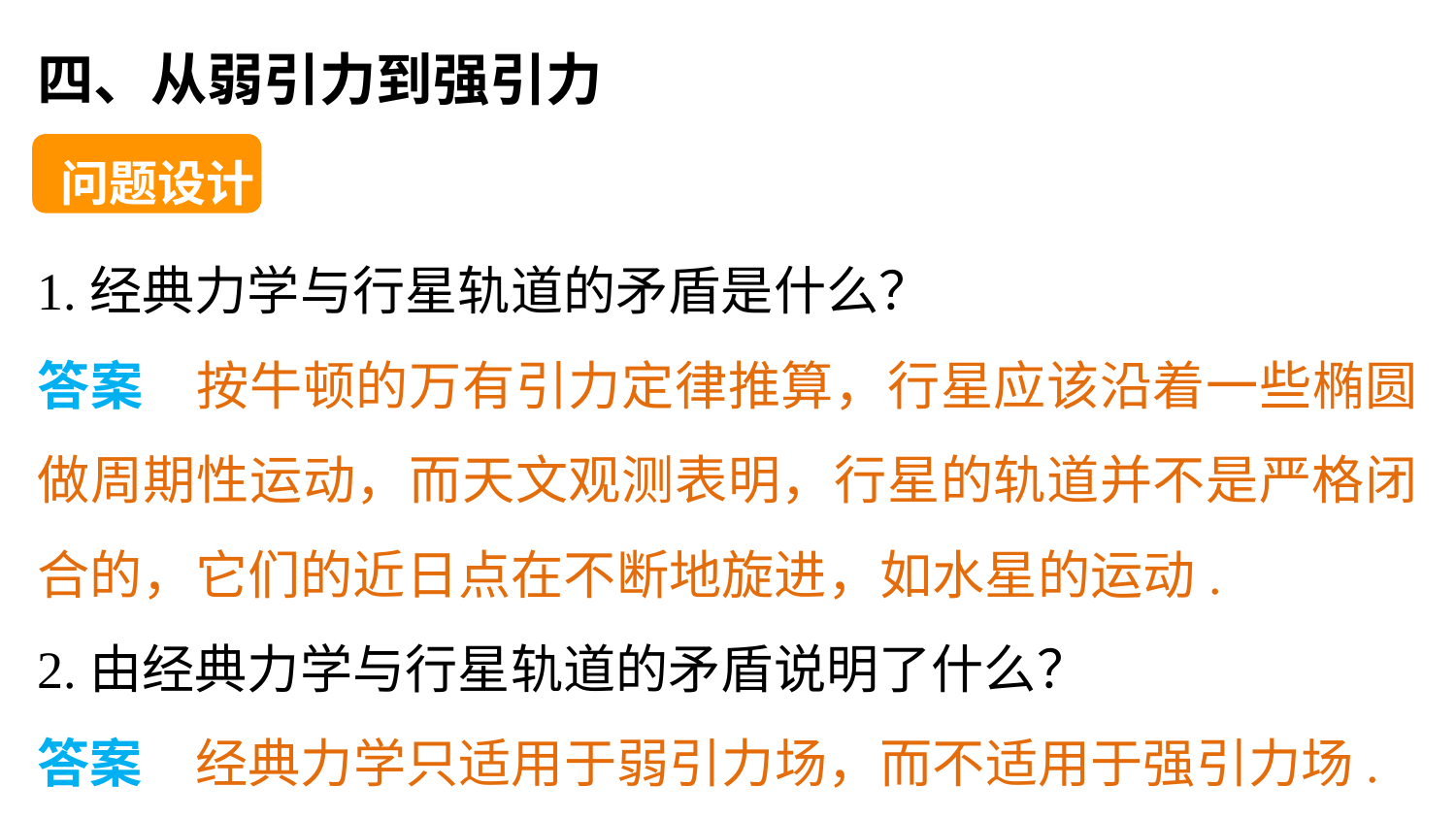

四、从弱引力到强引力
 问题设计
1.经典力学与行星轨道的矛盾是什么？
答案　按牛顿的万有引力定律推算，行星应该沿着一些椭圆做周期性运动，而天文观测表明，行星的轨道并不是严格闭合的，它们的近日点在不断地旋进，如水星的运动.
2.由经典力学与行星轨道的矛盾说明了什么？
答案　经典力学只适用于弱引力场，而不适用于强引力场.